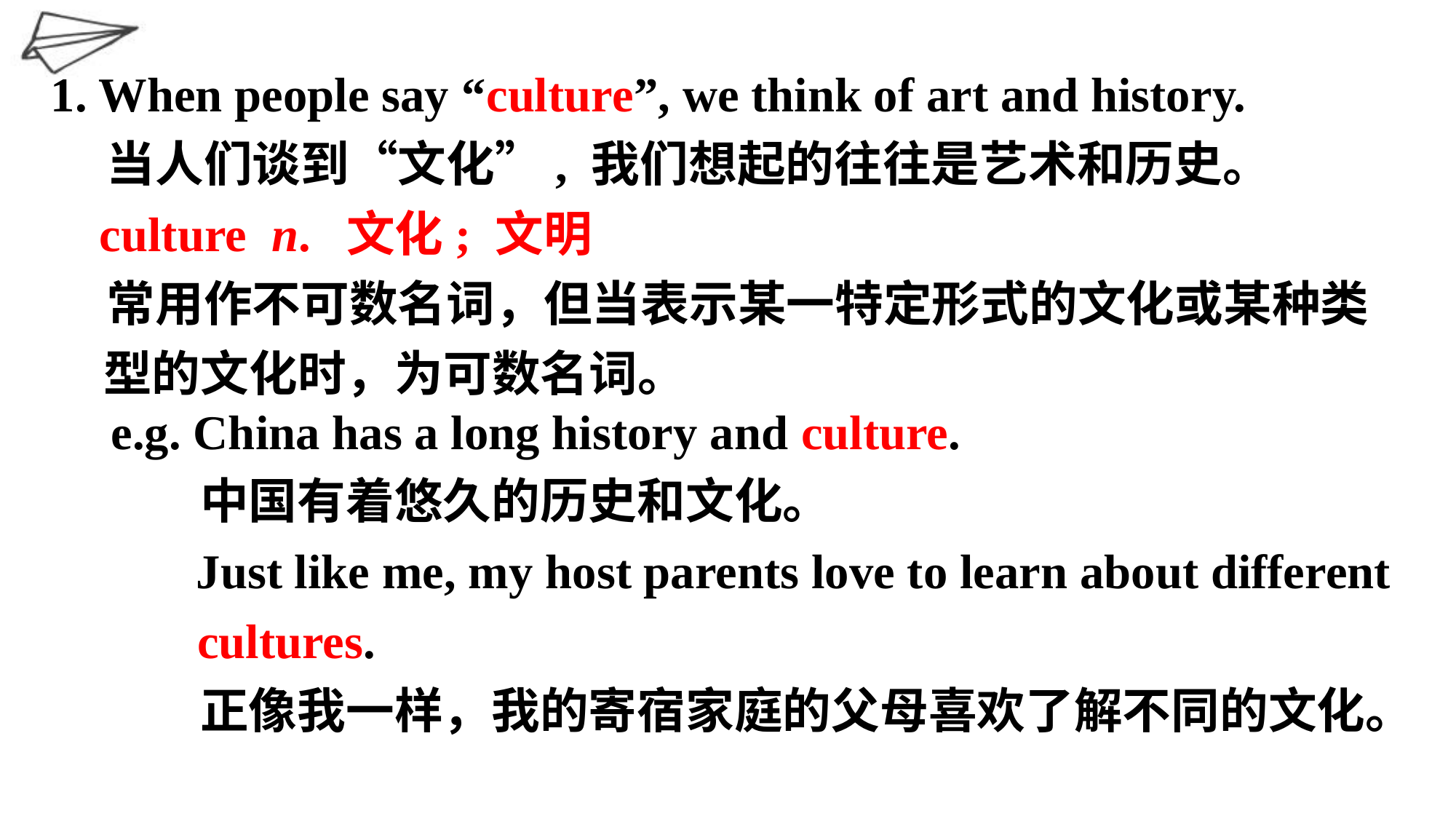

1. When people say “culture”, we think of art and history.
    当人们谈到“文化”, 我们想起的往往是艺术和历史。
    culture  n.  文化; 文明
    常用作不可数名词，但当表示某一特定形式的文化或某种类型的文化时，为可数名词。
e.g. China has a long history and culture.
       中国有着悠久的历史和文化。
       Just like me, my host parents love to learn about different cultures.
       正像我一样，我的寄宿家庭的父母喜欢了解不同的文化。